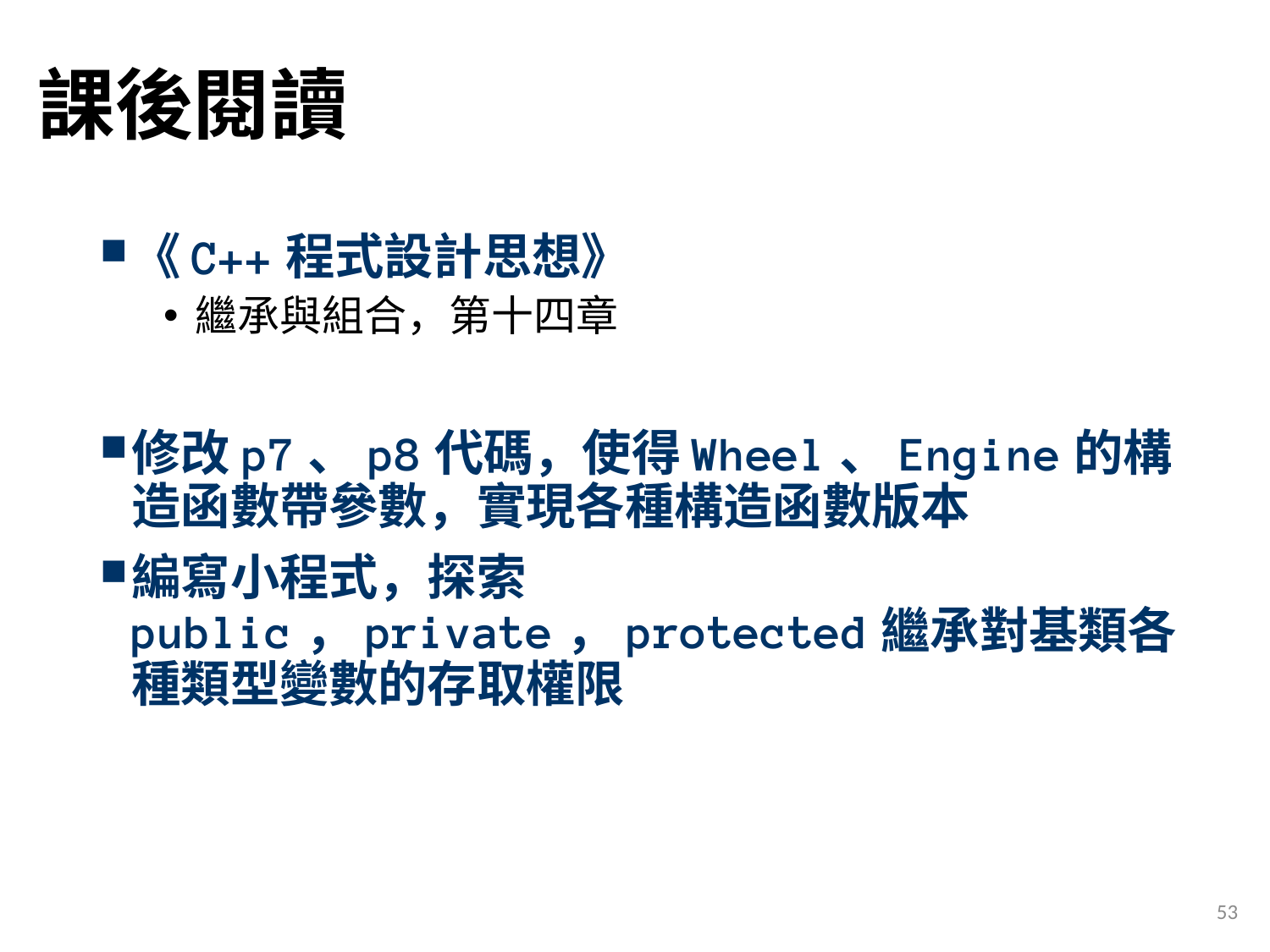

# 課後閱讀
《C++程式設計思想》
繼承與組合，第十四章

修改p7、p8代碼，使得Wheel、Engine的構造函數帶參數，實現各種構造函數版本
編寫小程式，探索public，private，protected繼承對基類各種類型變數的存取權限

53